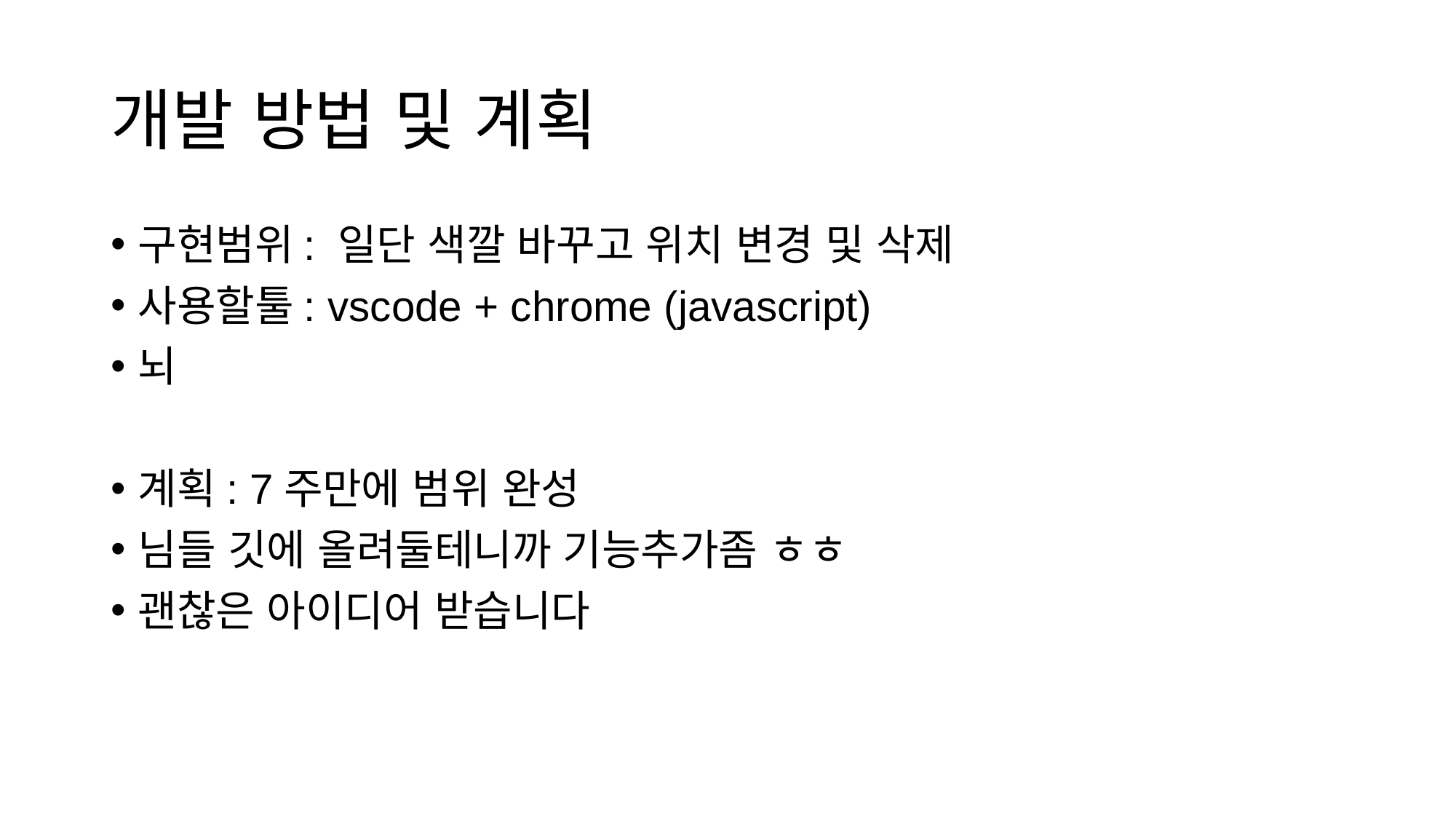

# 개발 방법 및 계획
구현범위: 일단 색깔 바꾸고 위치 변경 및 삭제
사용할툴: vscode + chrome (javascript)
뇌

계획: 7주만에 범위 완성
님들 깃에 올려둘테니까 기능추가좀 ㅎㅎ
괜찮은 아이디어 받습니다